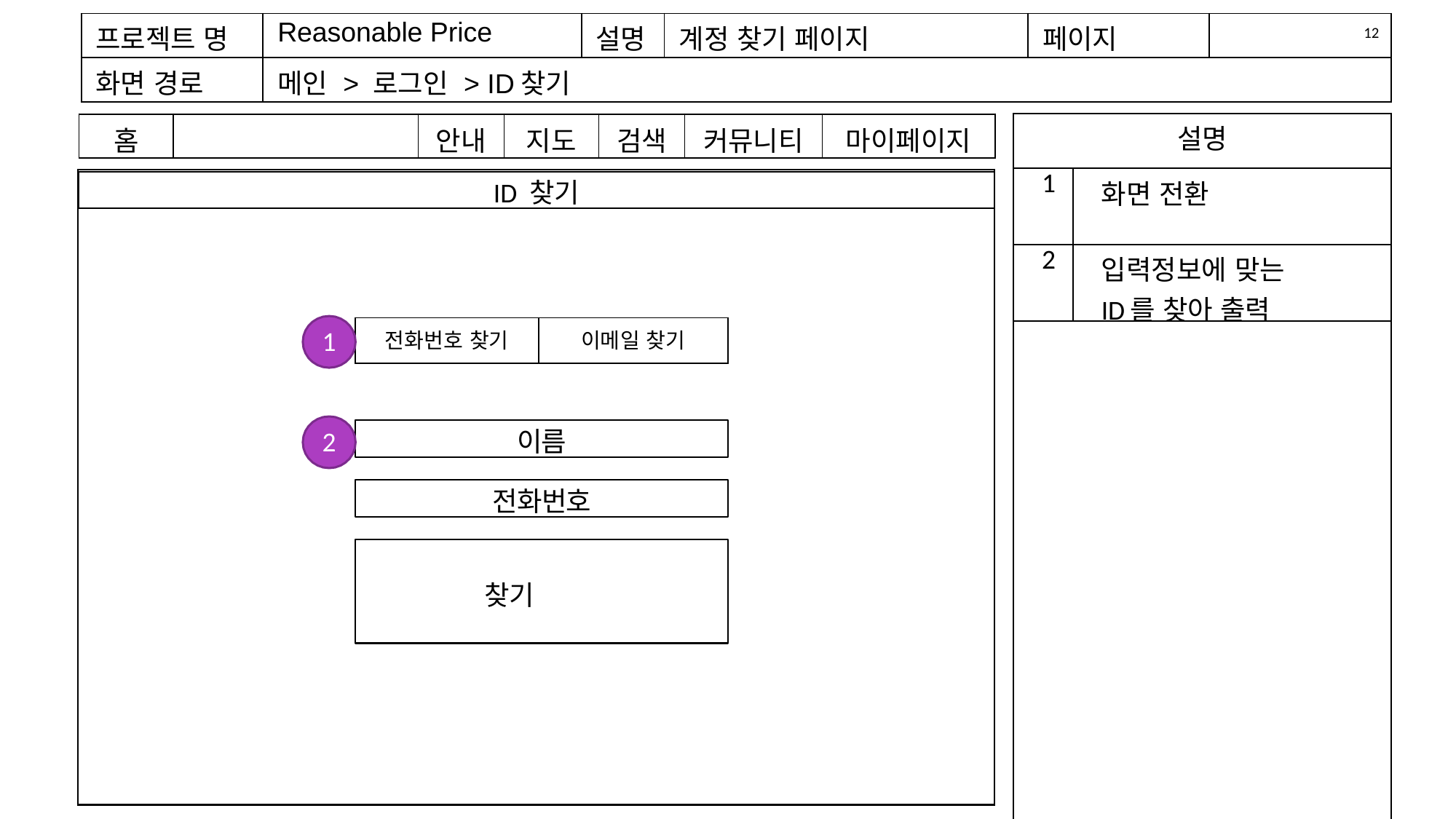

| 프로젝트 명 | Reasonable Price | 설명 | 계정 찾기 페이지 | 페이지 | 12 |
| --- | --- | --- | --- | --- | --- |
| 화면 경로 | 메인 > 로그인 > ID찾기 |  |  |  |  |
| 설명 |  |
| --- | --- |
| 1 | 화면 전환 |
| 2 | 입력정보에 맞는 ID를 찾아 출력 |
|  |  |
| 홈 |  | 안내 | 지도 | 검색 | 커뮤니티 | 마이페이지 |
| --- | --- | --- | --- | --- | --- | --- |

ID 찾기
1

| 전화번호 찾기 | 이메일 찾기 |
| --- | --- |
1

이름
2
전화번호

            찾기